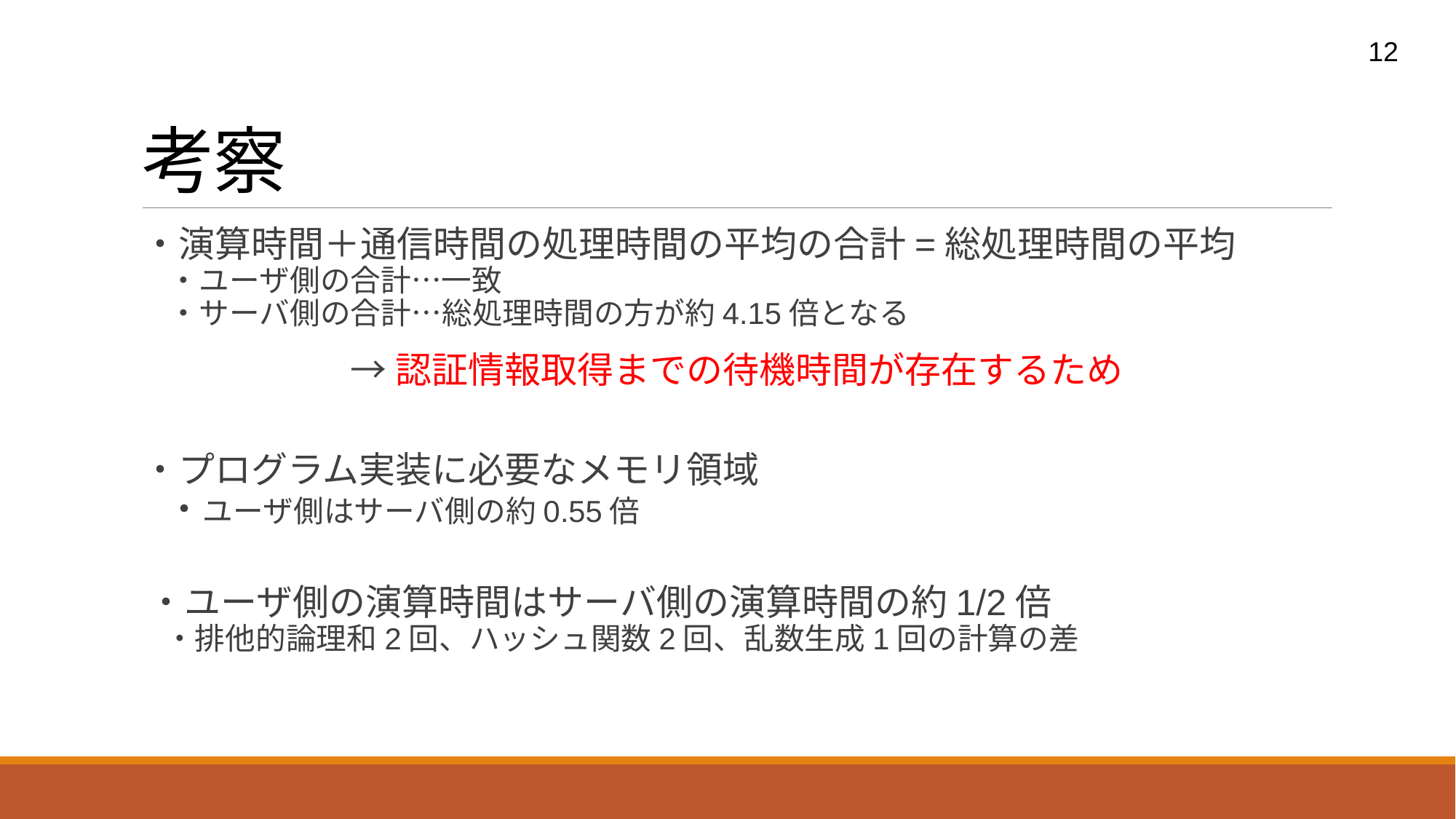

12
# 考察
・演算時間＋通信時間の処理時間の平均の合計=総処理時間の平均
    ・ユーザ側の合計…一致
    ・サーバ側の合計…総処理時間の方が約4.15倍となる
→認証情報取得までの待機時間が存在するため
・プログラム実装に必要なメモリ領域
   ・ユーザ側はサーバ側の約0.55倍
 ・ユーザ側の演算時間はサーバ側の演算時間の約1/2倍
     ・排他的論理和2回、ハッシュ関数2回、乱数生成1回の計算の差